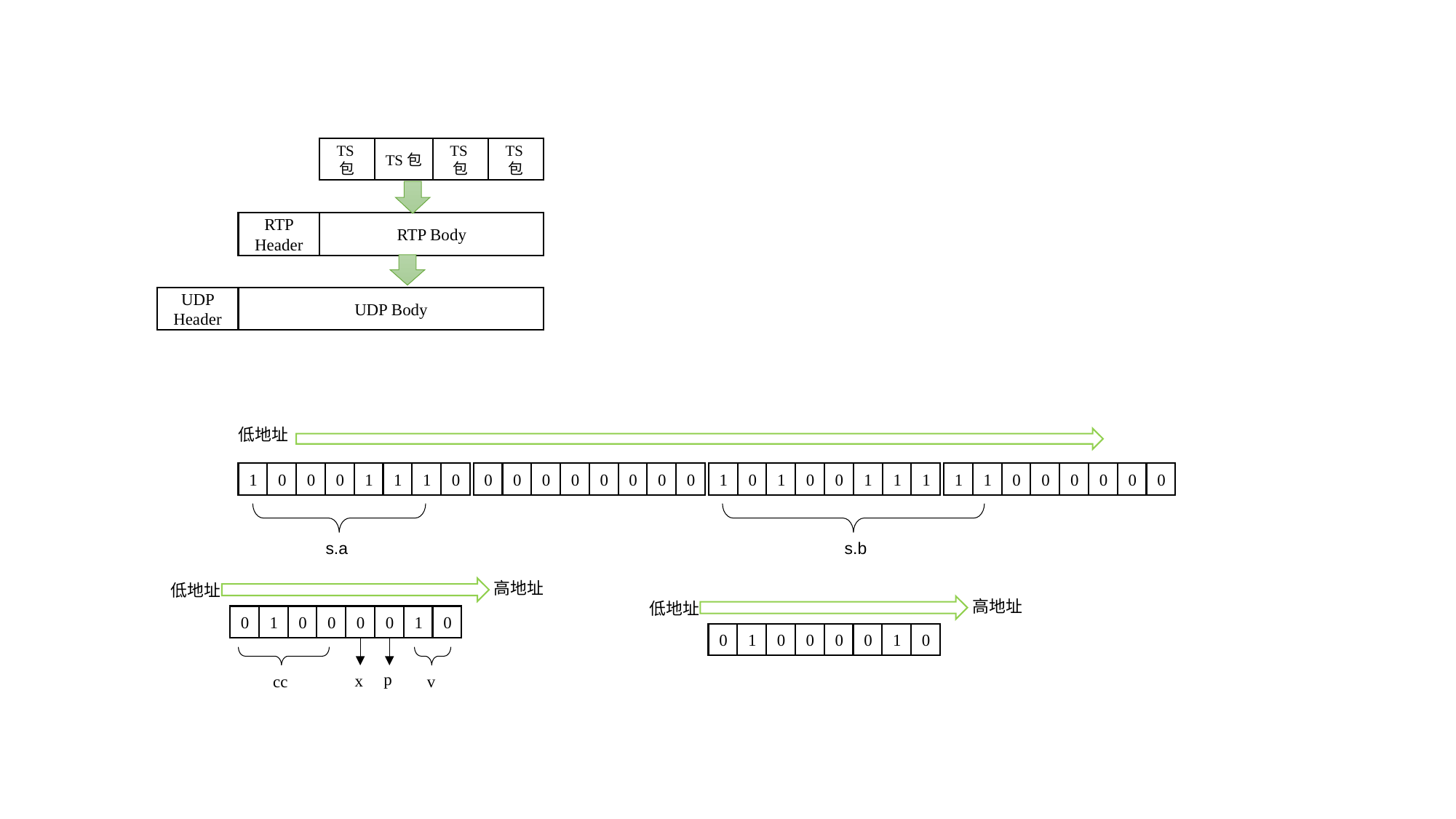

TS包
TS包
TS包
TS包

RTP Header
RTP Body

UDP Header
UDP Body

低地址

1
0
1
0
0
0
0
1
0
0
1
0
1
0
0
0
1
1
0
0
1
0
1
1
0
0
0
0
1
0
0
0
s.a
s.b
高地址
低地址

高地址
低地址

0
1
0
0
0
0
0
1

0
1
0
0
0
0
0
1

p
x
cc
v